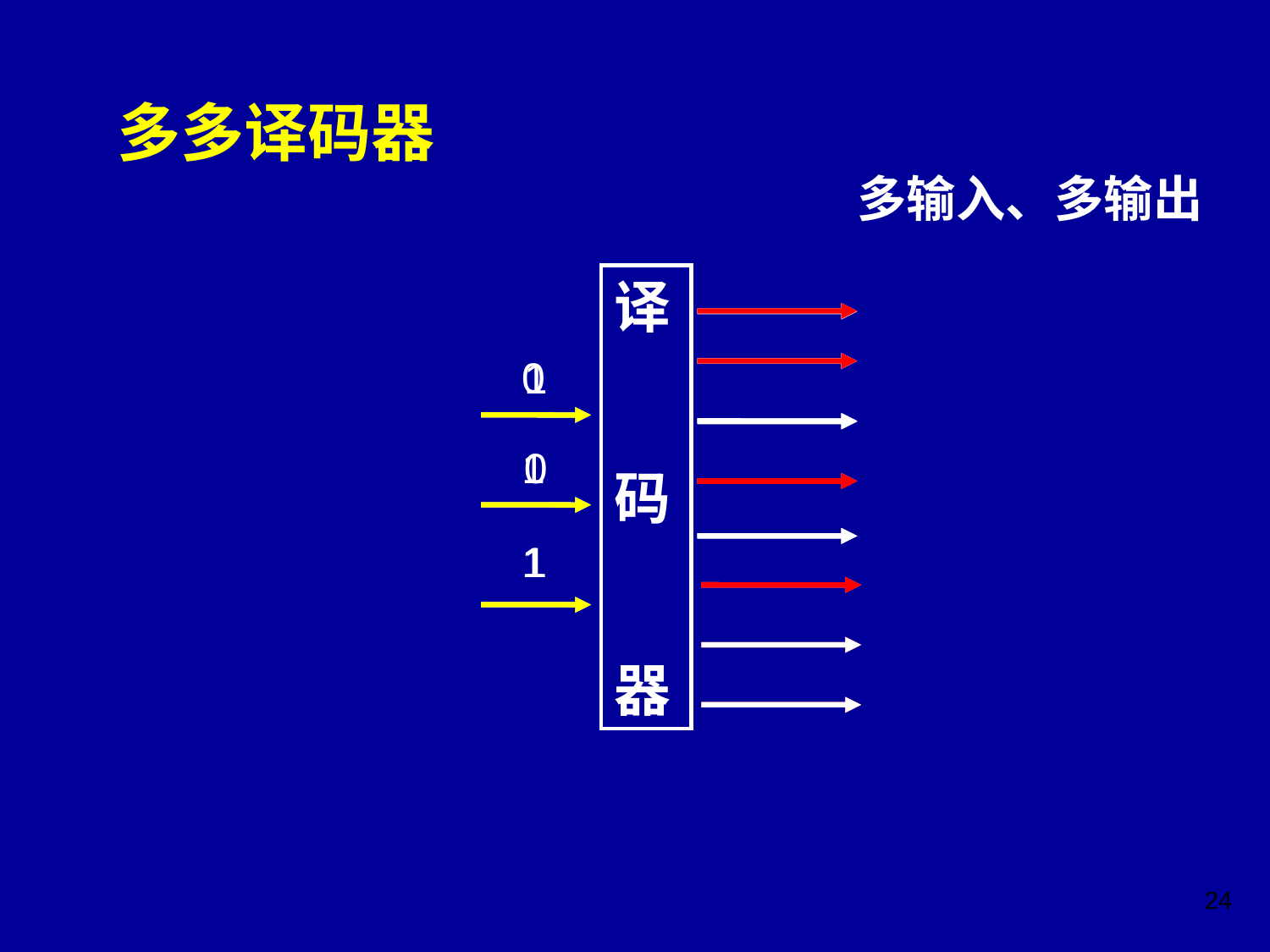

多多译码器
多输入、多输出
译

码

器

0
1
1

1
0
1

24